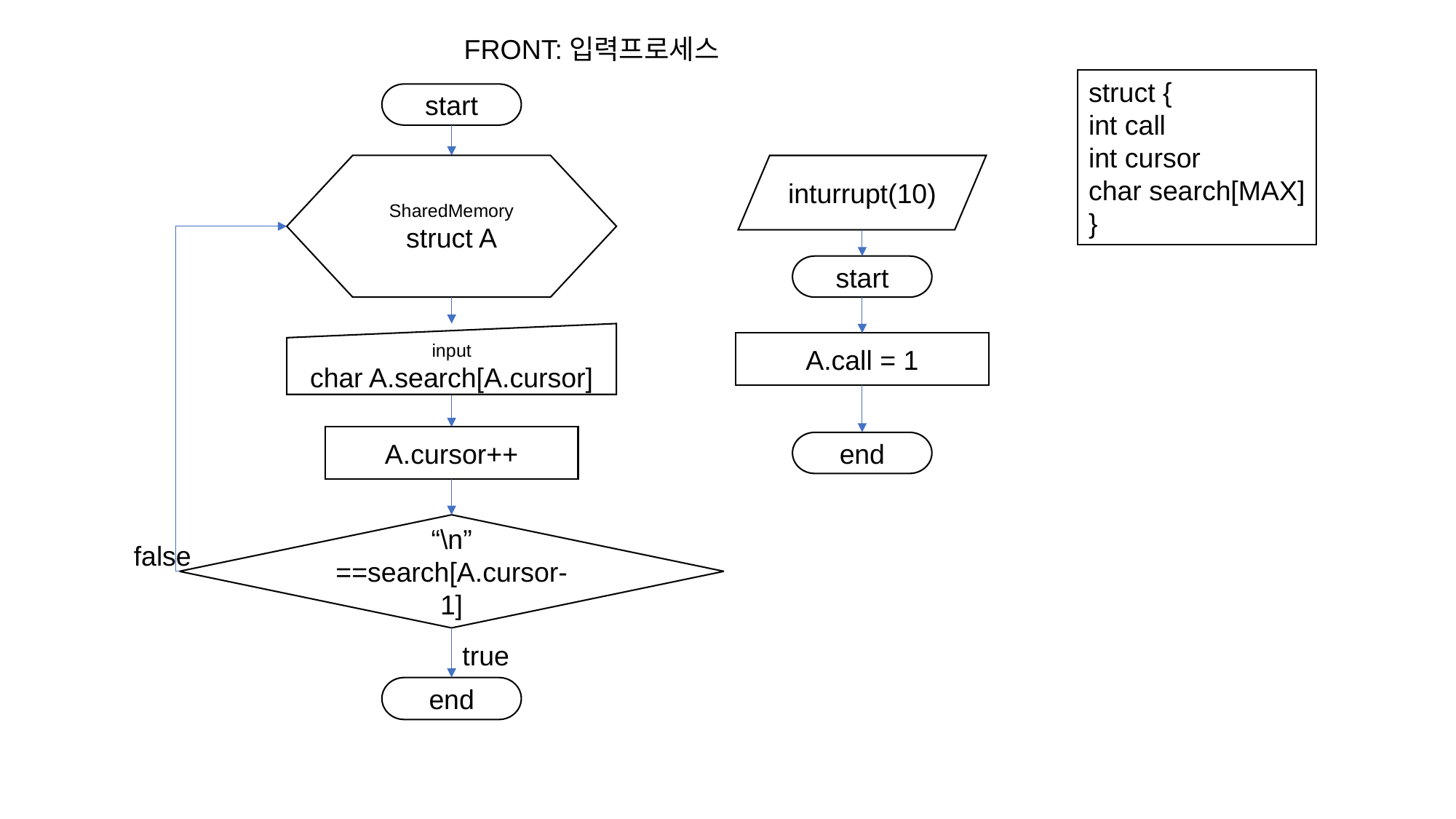

FRONT:입력프로세스
struct {
int call
int cursor
char search[MAX]
}
start
SharedMemory
struct A
inturrupt(10)
start
input
char A.search[A.cursor]
A.call = 1
A.cursor++
end
“\n” ==search[A.cursor-1]
false
true
end